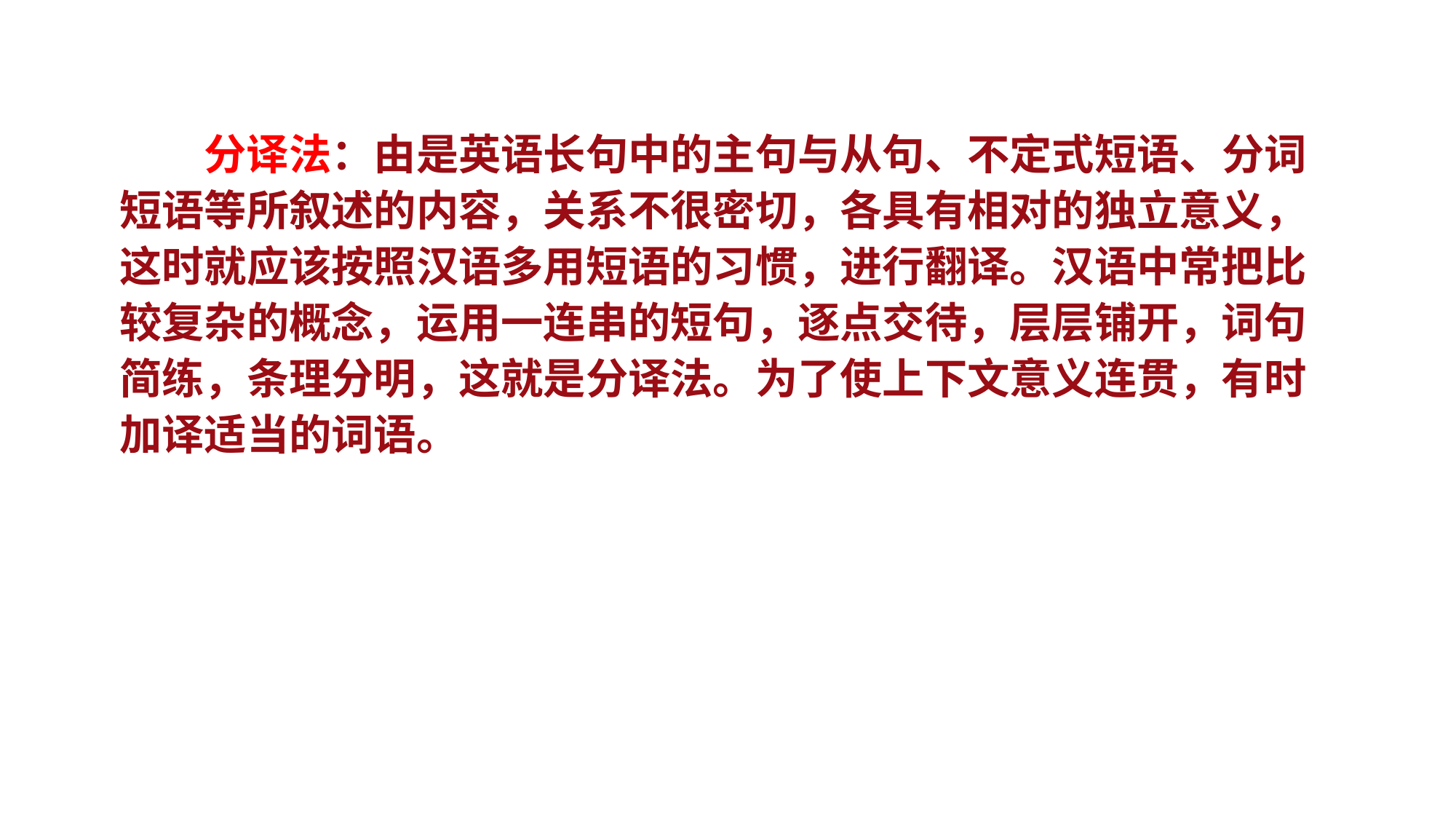

分译法：由是英语长句中的主句与从句、不定式短语、分词短语等所叙述的内容，关系不很密切，各具有相对的独立意义，这时就应该按照汉语多用短语的习惯，进行翻译。汉语中常把比较复杂的概念，运用一连串的短句，逐点交待，层层铺开，词句简练，条理分明，这就是分译法。为了使上下文意义连贯，有时加译适当的词语。